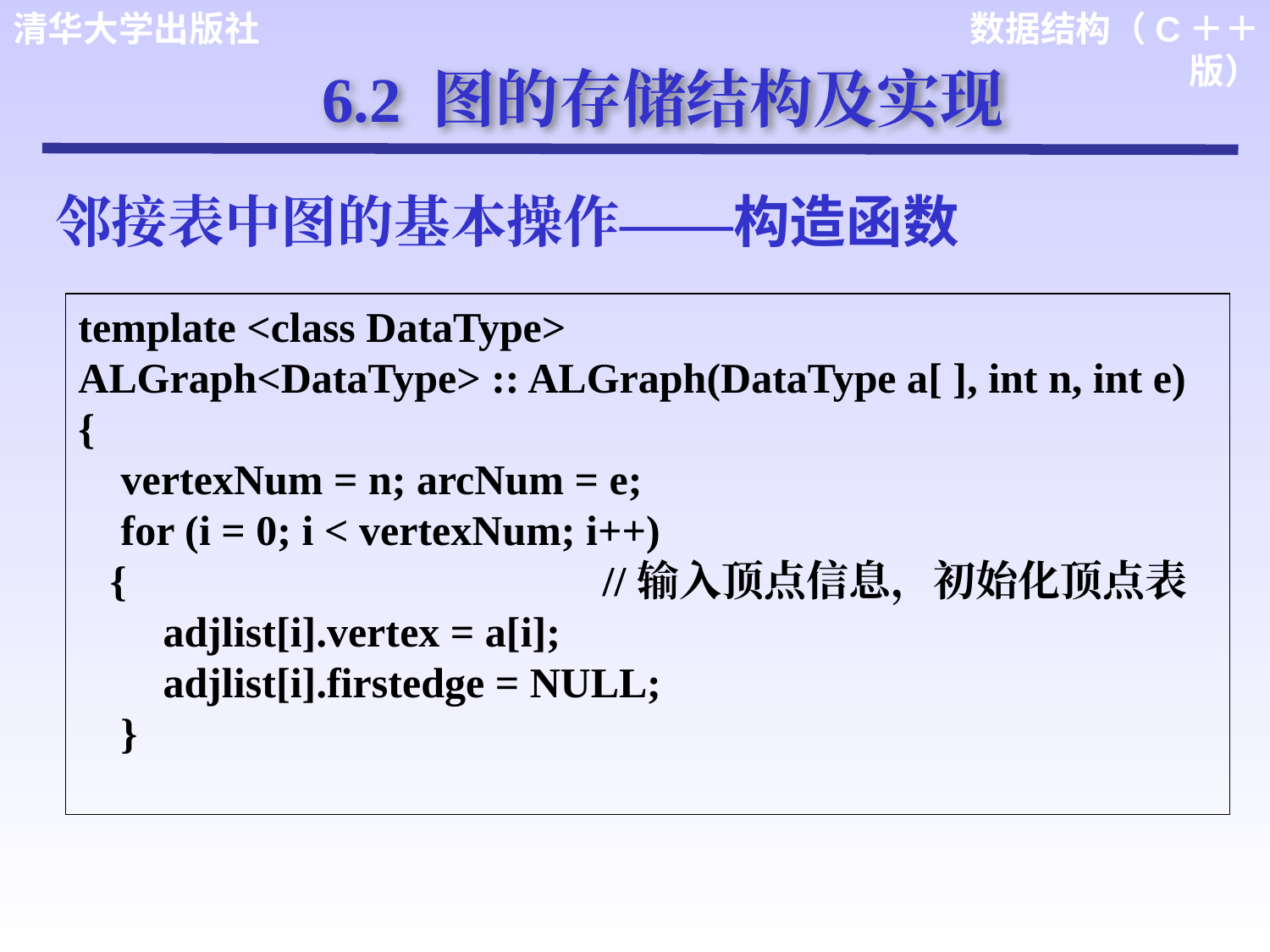

6.2 图的存储结构及实现
邻接表中图的基本操作——构造函数
template <class DataType>
ALGraph<DataType> :: ALGraph(DataType a[ ], int n, int e)
{
    vertexNum = n; arcNum = e;
    for (i = 0; i < vertexNum; i++)
   {                                             //输入顶点信息，初始化顶点表
        adjlist[i].vertex = a[i];
        adjlist[i].firstedge = NULL;
    }